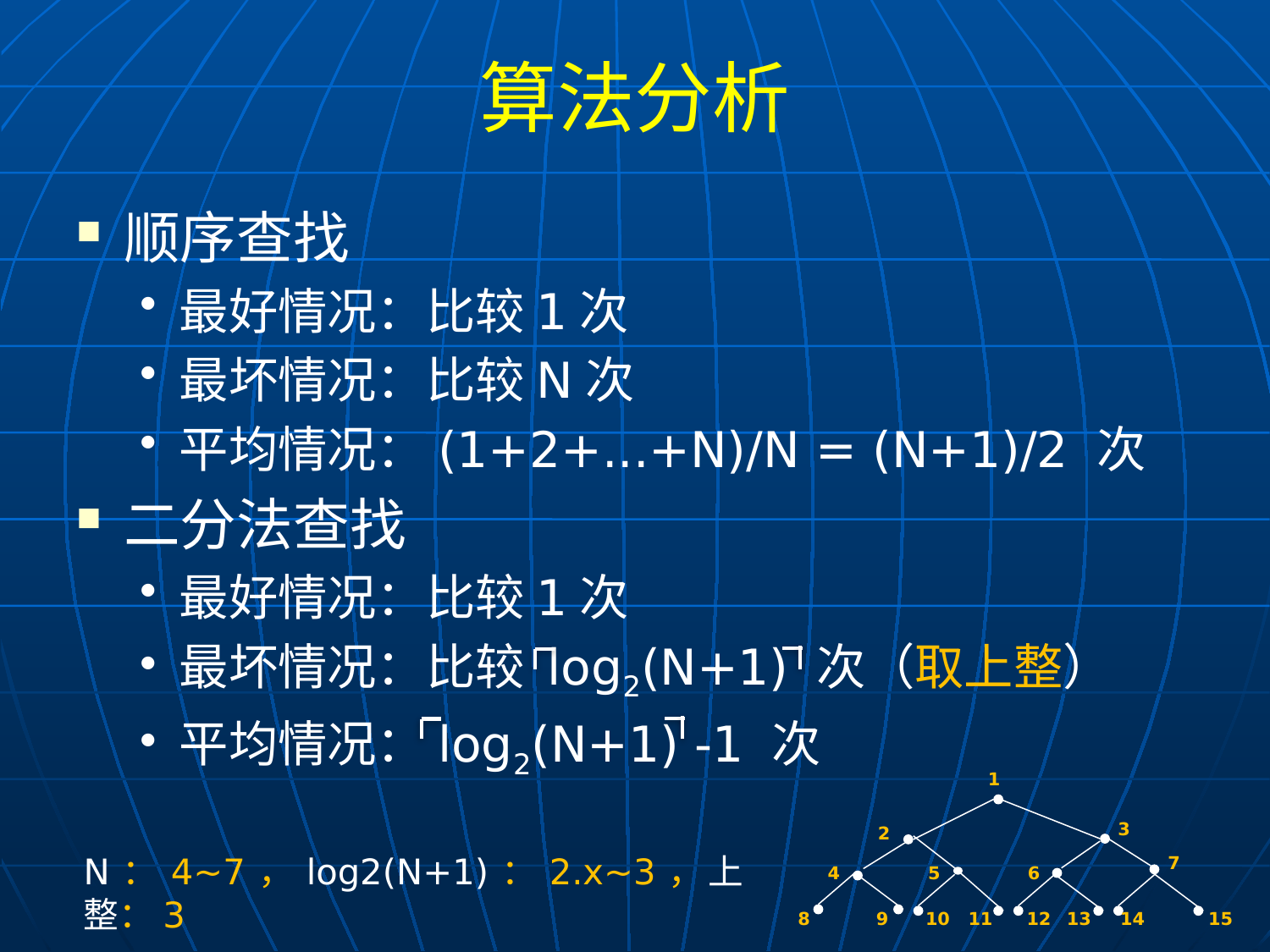

# 算法分析
顺序查找
最好情况：比较1次
最坏情况：比较N次
平均情况：(1+2+...+N)/N = (N+1)/2 次
二分法查找
最好情况：比较1次
最坏情况：比较 log2(N+1) 次（取上整）
平均情况：log2(N+1) -1 次
1

3
2
7
4
5
6
8
9
10
11
12
13
14
15
N：4~7，log2(N+1)：2.x~3，上整：3